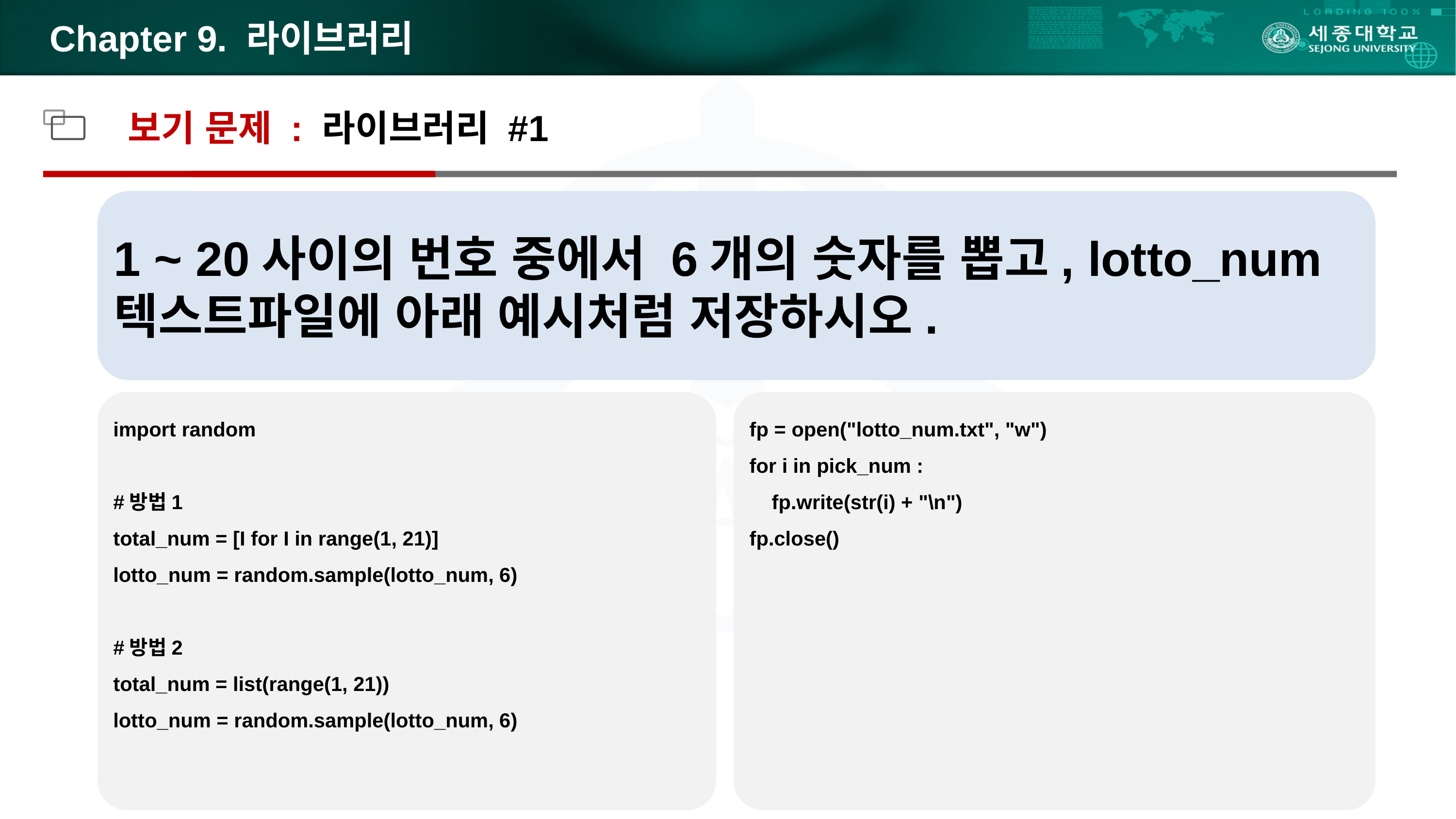

# Chapter 9. 라이브러리
보기 문제 : 라이브러리 #1
1 ~ 20사이의 번호 중에서 6개의 숫자를 뽑고, lotto_num 텍스트파일에 아래 예시처럼 저장하시오.
import random

#방법1
total_num = [I for I in range(1, 21)]
lotto_num = random.sample(lotto_num, 6)

#방법2
total_num = list(range(1, 21))
lotto_num = random.sample(lotto_num, 6)
fp = open("lotto_num.txt", "w")
for i in pick_num :
    fp.write(str(i) + "\n")
fp.close()